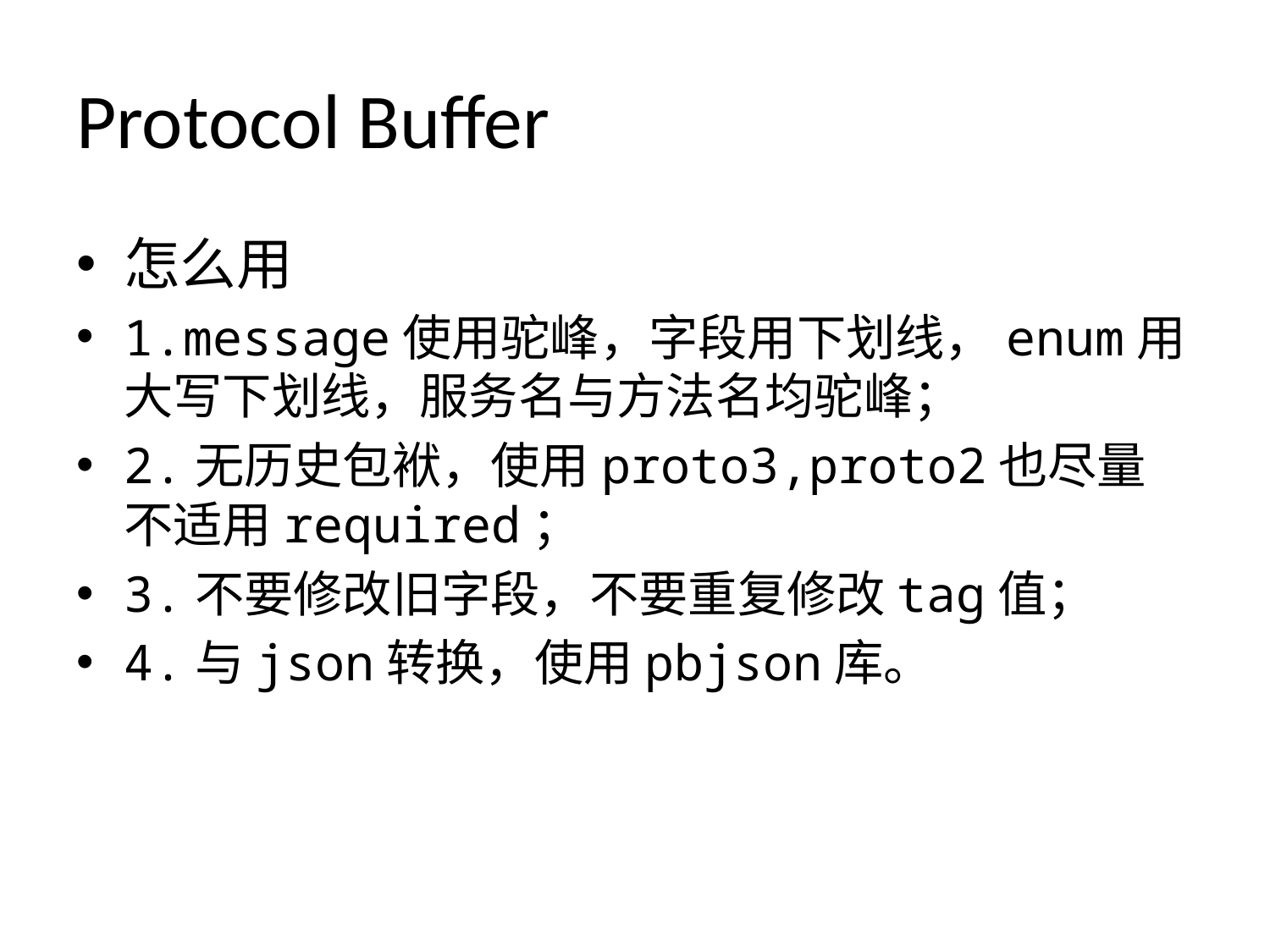

# Protocol Buffer
怎么用
1.message使用驼峰，字段用下划线，enum用大写下划线，服务名与方法名均驼峰；
2.无历史包袱，使用proto3,proto2也尽量不适用required；
3.不要修改旧字段，不要重复修改tag值；
4.与json转换，使用pbjson库。